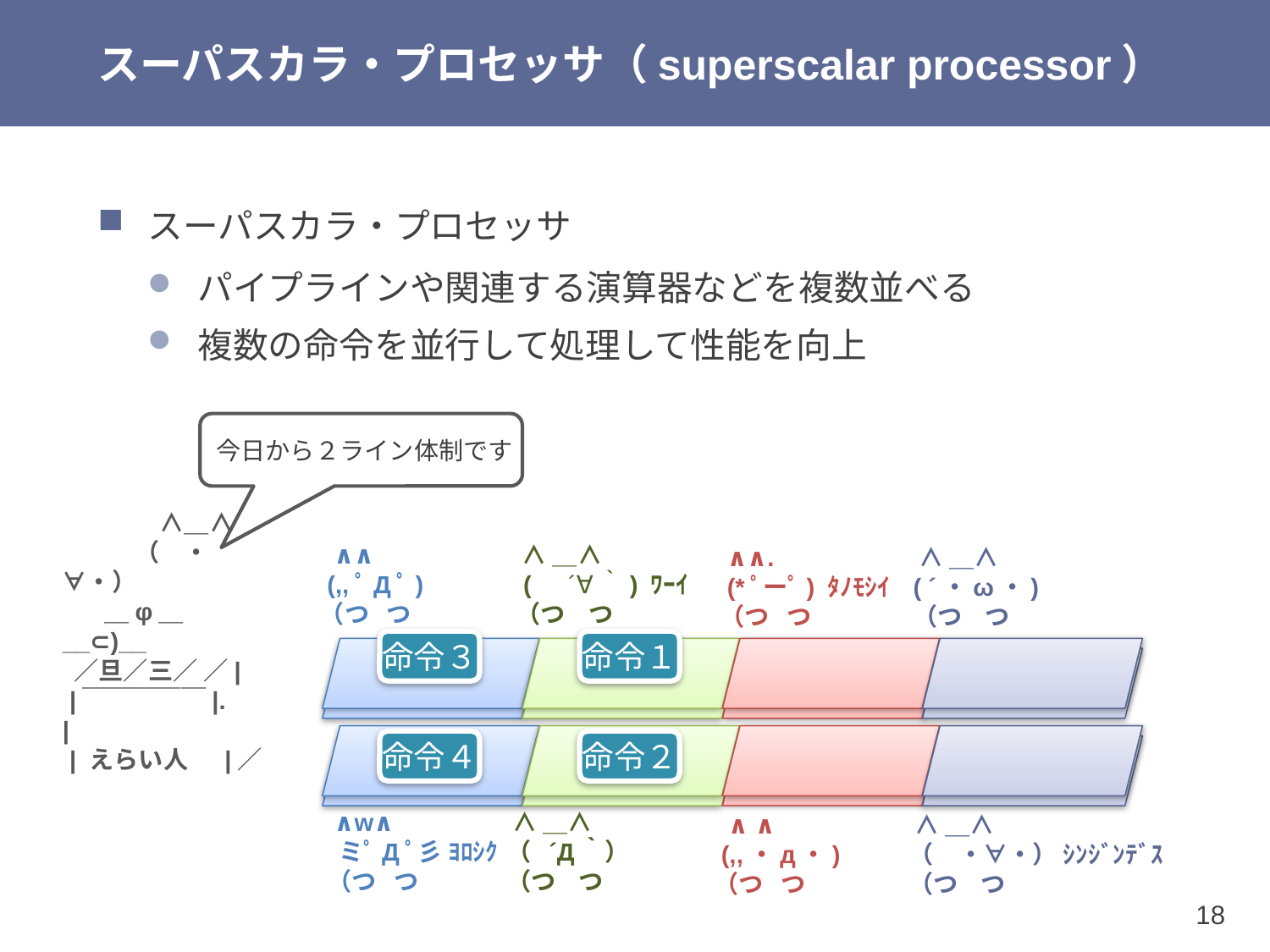

# スーパスカラ・プロセッサ（superscalar processor）
スーパスカラ・プロセッサ
パイプラインや関連する演算器などを複数並べる
複数の命令を並行して処理して性能を向上
今日から２ライン体制です

 　 　 　∧＿∧
　 　   （　・∀・）
 　 ＿φ＿__⊂)__
 ／旦／三／ ／|
 |￣￣￣￣￣|.　|
 | えらい人 　|／
  ∧∧
 (,,ﾟДﾟ)
（つ   つ
 ∧＿∧
 (　´∀｀) ﾜｰｲ
（つ    つ
 ∧∧.
 (*ﾟーﾟ) ﾀﾉﾓｼｲ
（つ   つ
 ∧＿∧
( ´・ω・)
（つ    つ
命令３
命令１

命令４
命令２
 ∧w∧
 ミﾟДﾟ彡 ﾖﾛｼｸ
（つ   つ
 ∧＿∧
（  ´Д｀）
（つ    つ
  ∧ ∧
 (,,・д・)
（つ   つ
 ∧＿∧
（　・∀・） ｼﾝｼﾞﾝﾃﾞｽ
（つ    つ